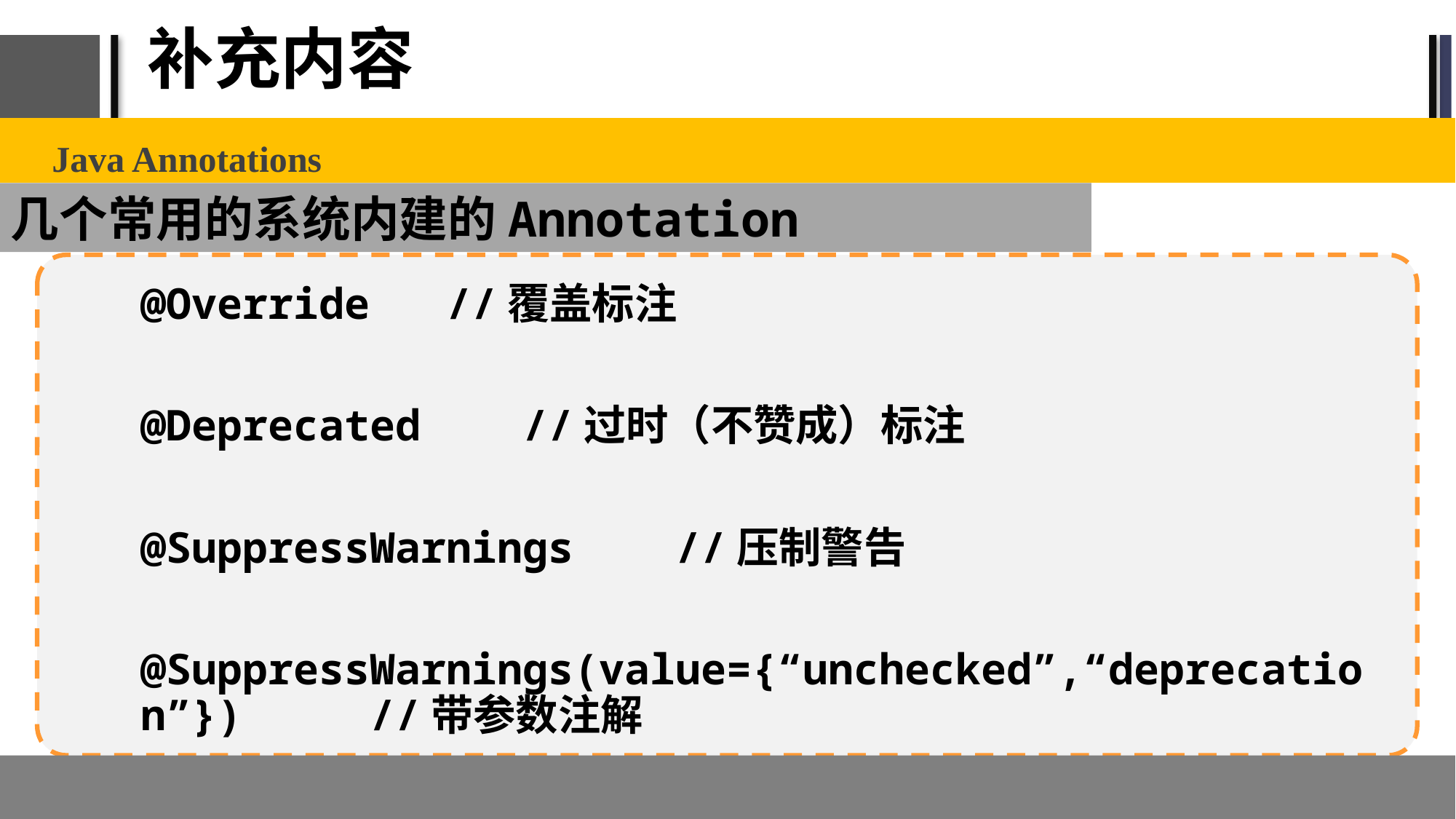

# 补充内容

Java Annotations
几个常用的系统内建的Annotation

@Override   //覆盖标注

@Deprecated    //过时（不赞成）标注

@SuppressWarnings    //压制警告

@SuppressWarnings(value={“unchecked”,“deprecation”})     //带参数注解